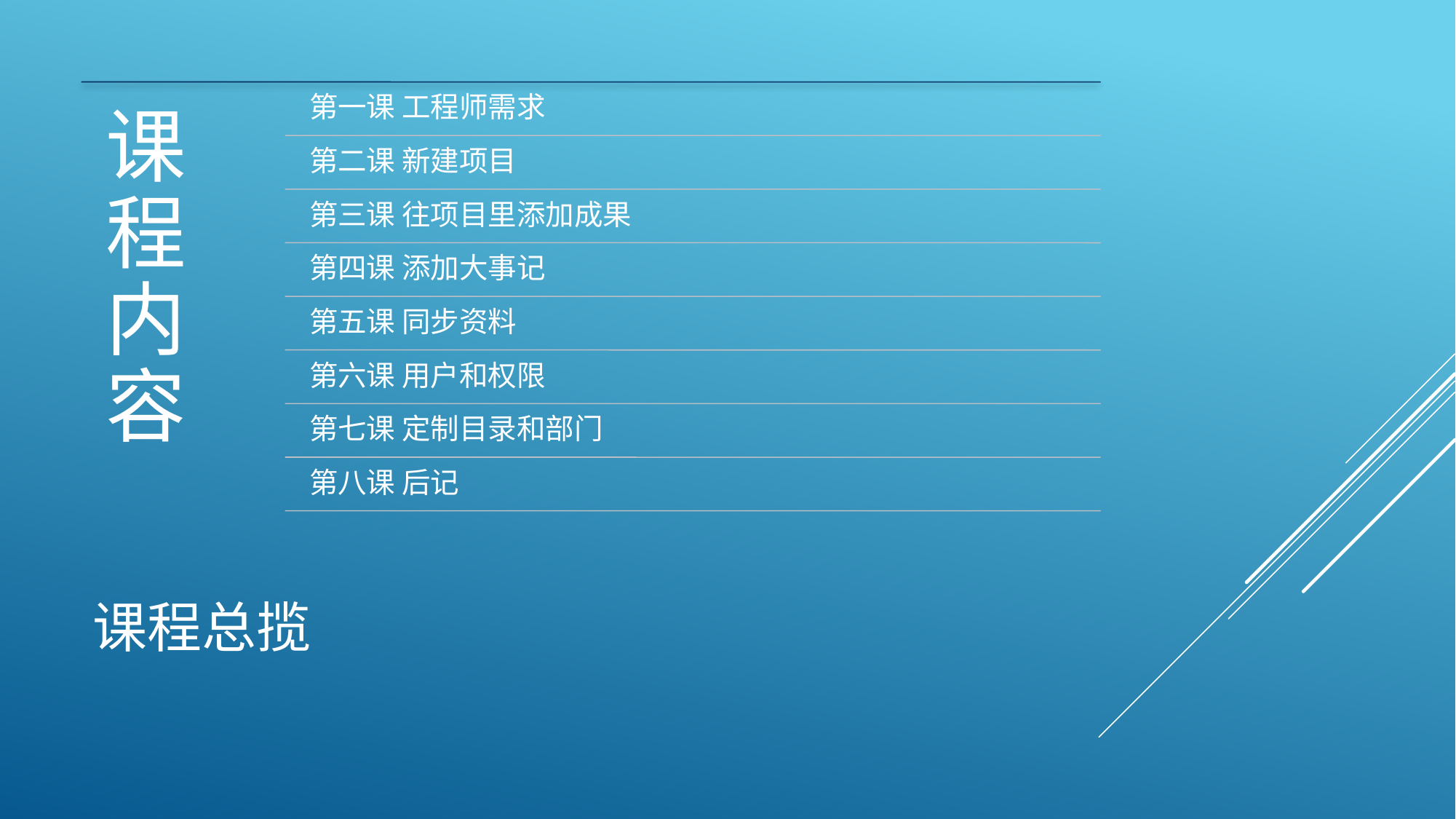

课程内容
第一课 工程师需求
第二课 新建项目
第三课 往项目里添加成果
第四课 添加大事记
第五课 同步资料
第六课 用户和权限
第七课 定制目录和部门
第八课 后记
# 课程总揽